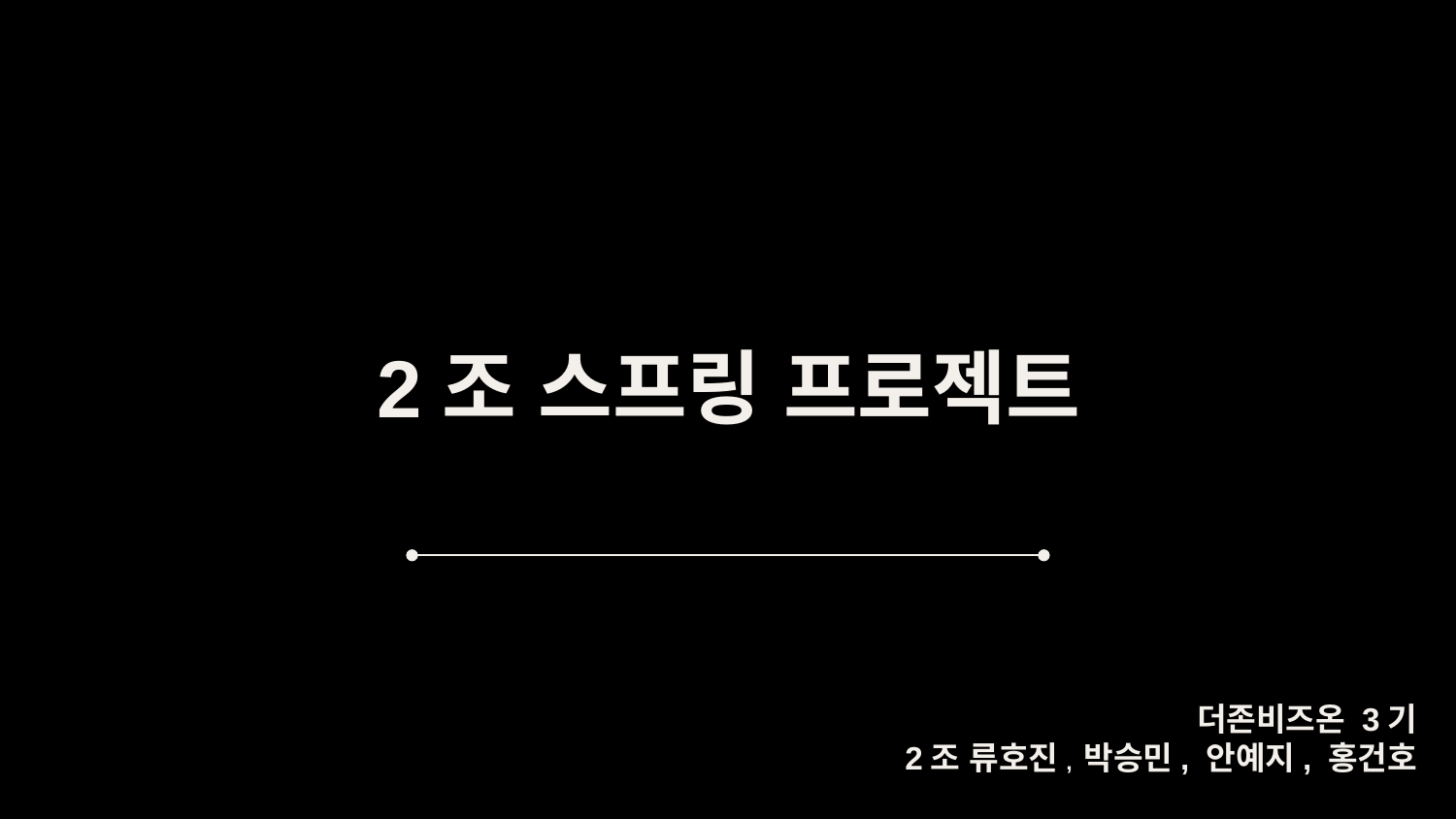

# 2조 스프링 프로젝트
더존비즈온 3기
2조 류호진, 박승민, 안예지, 홍건호